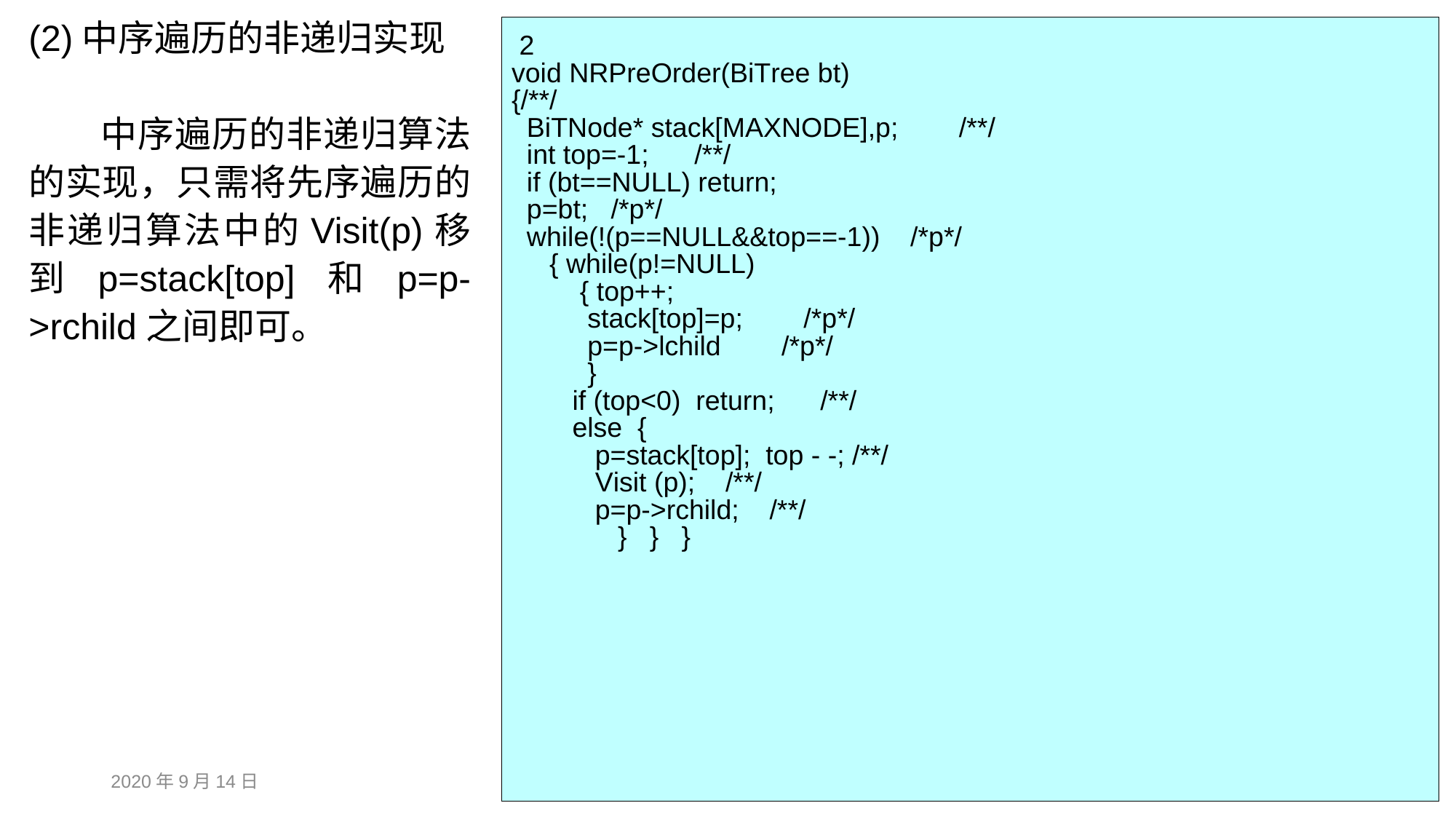

(2)中序遍历的非递归实现

       中序遍历的非递归算法的实现，只需将先序遍历的非递归算法中的Visit(p)移到p=stack[top]和p=p->rchild之间即可。
2020年9月14日
4